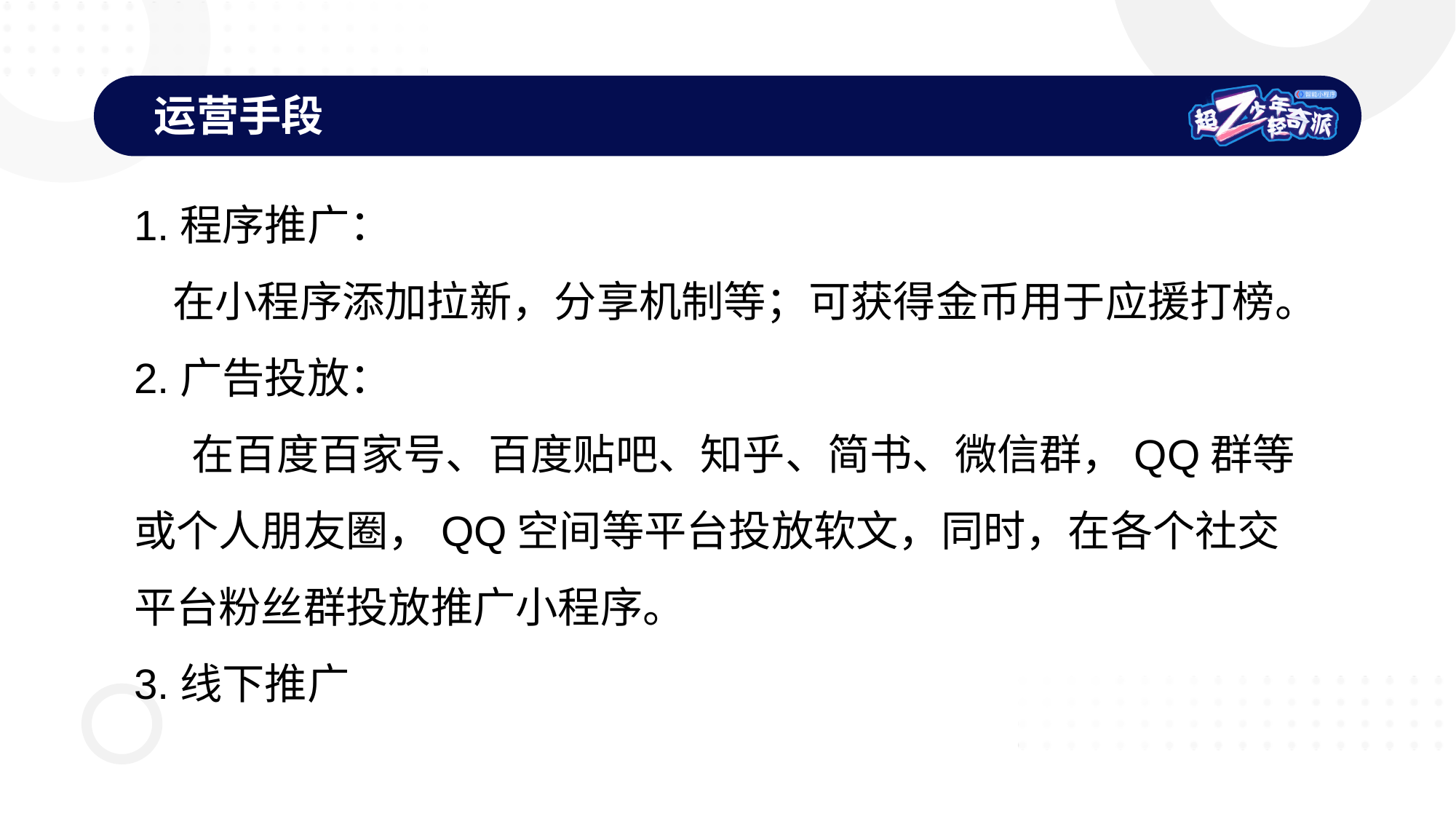

运营手段
1.程序推广：
   在小程序添加拉新，分享机制等；可获得金币用于应援打榜。
2.广告投放：
     在百度百家号、百度贴吧、知乎、简书、微信群，QQ群等或个人朋友圈，QQ空间等平台投放软文，同时，在各个社交平台粉丝群投放推广小程序。
3.线下推广